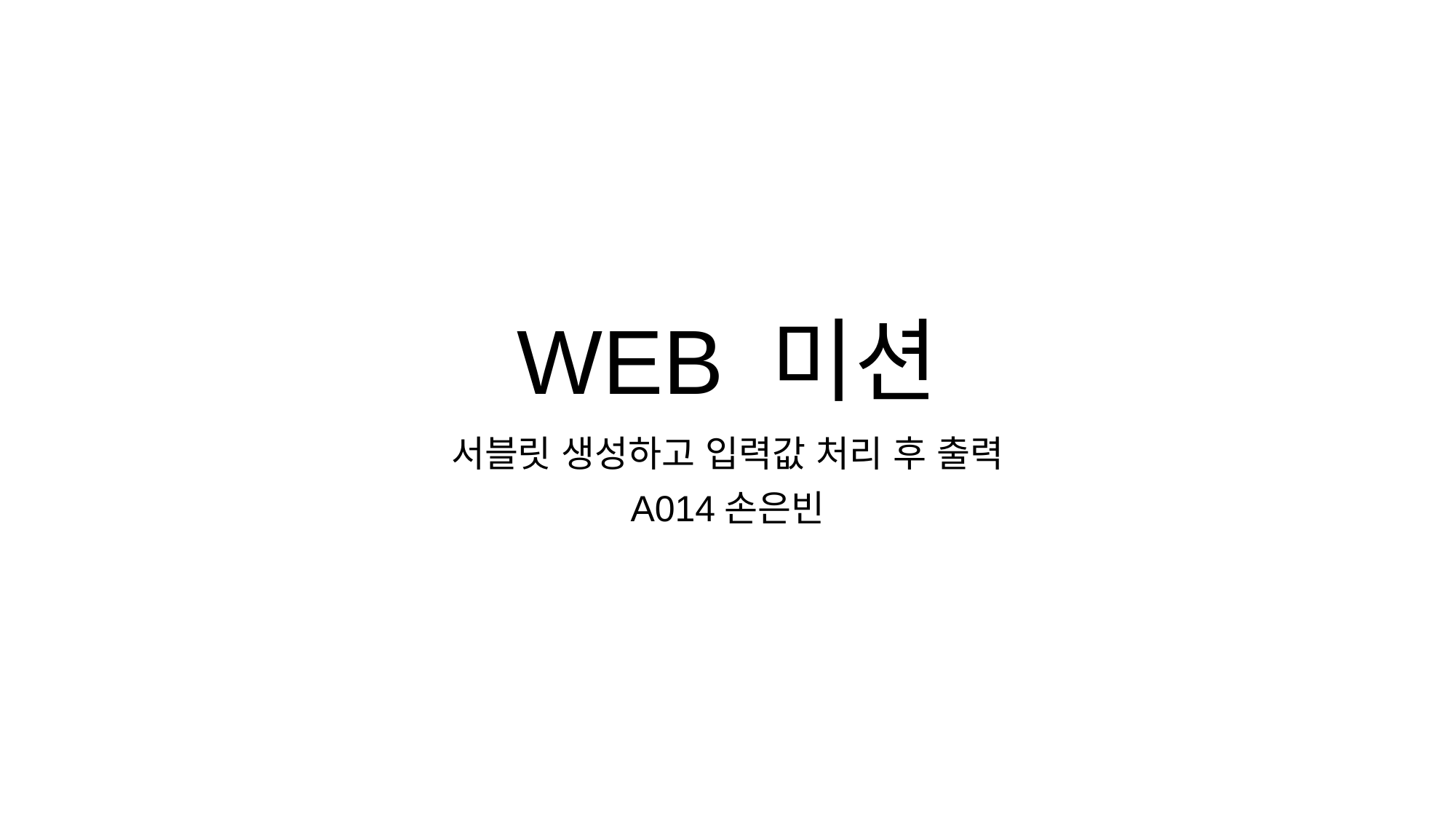

# WEB 미션
서블릿 생성하고 입력값 처리 후 출력
A014손은빈